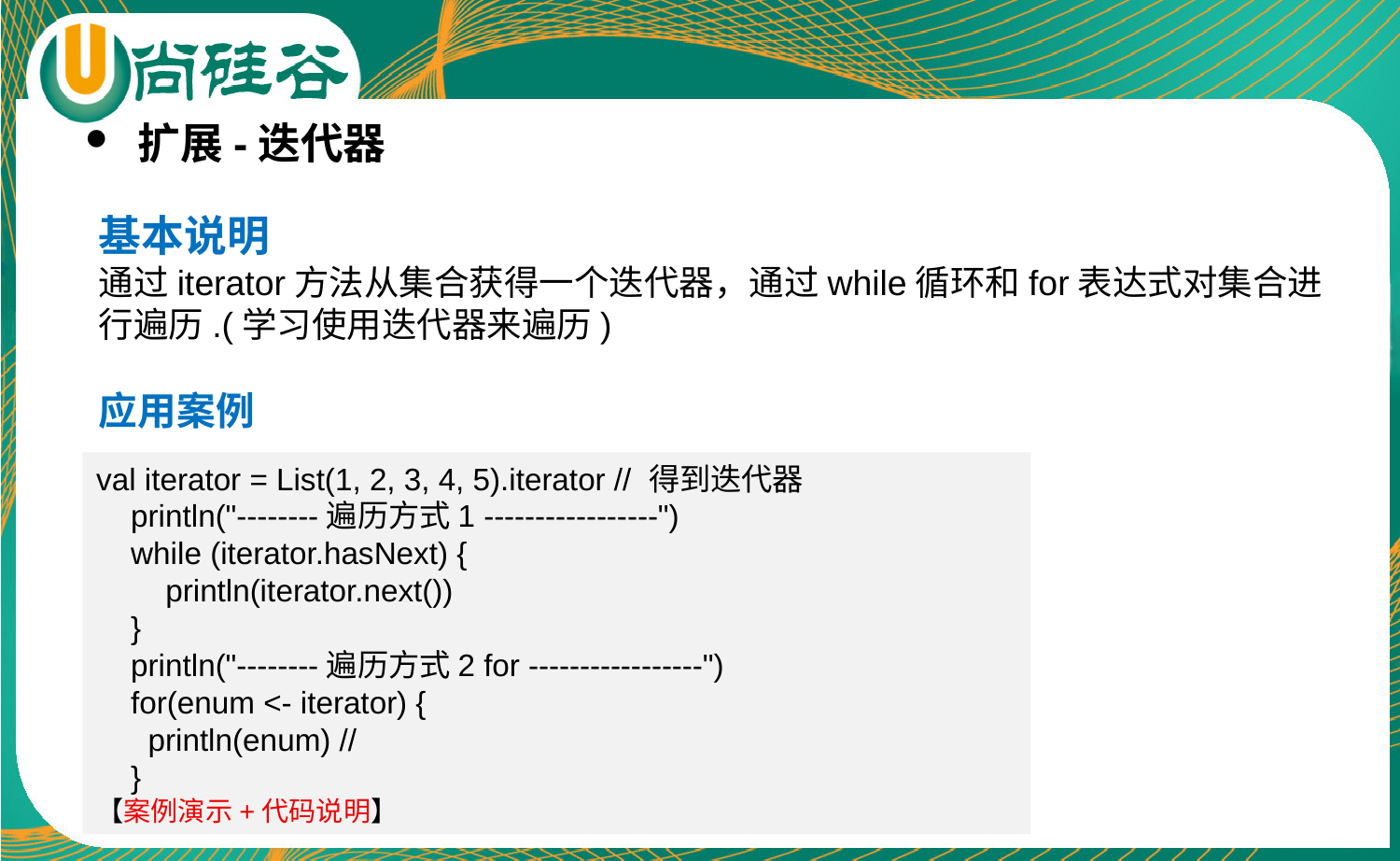

扩展-迭代器

基本说明
通过iterator方法从集合获得一个迭代器，通过while循环和for表达式对集合进行遍历.(学习使用迭代器来遍历)

应用案例

val iterator = List(1, 2, 3, 4, 5).iterator // 得到迭代器
    println("--------遍历方式1 -----------------")
    while (iterator.hasNext) {
        println(iterator.next())
    }
    println("--------遍历方式2 for -----------------")
    for(enum <- iterator) {
      println(enum) //
    }
【案例演示+代码说明】